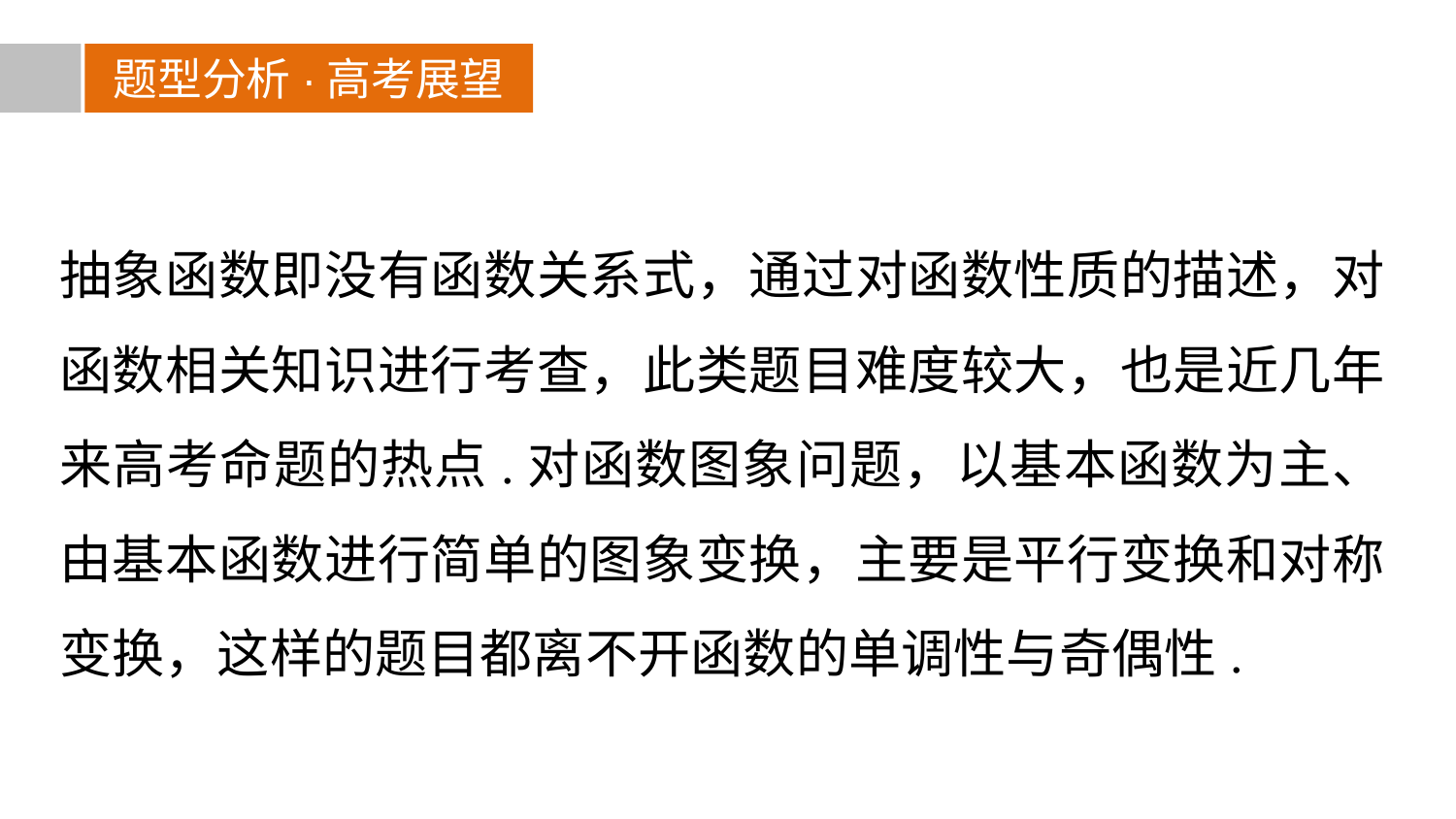

题型分析·高考展望
抽象函数即没有函数关系式，通过对函数性质的描述，对函数相关知识进行考查，此类题目难度较大，也是近几年来高考命题的热点.对函数图象问题，以基本函数为主、由基本函数进行简单的图象变换，主要是平行变换和对称变换，这样的题目都离不开函数的单调性与奇偶性.